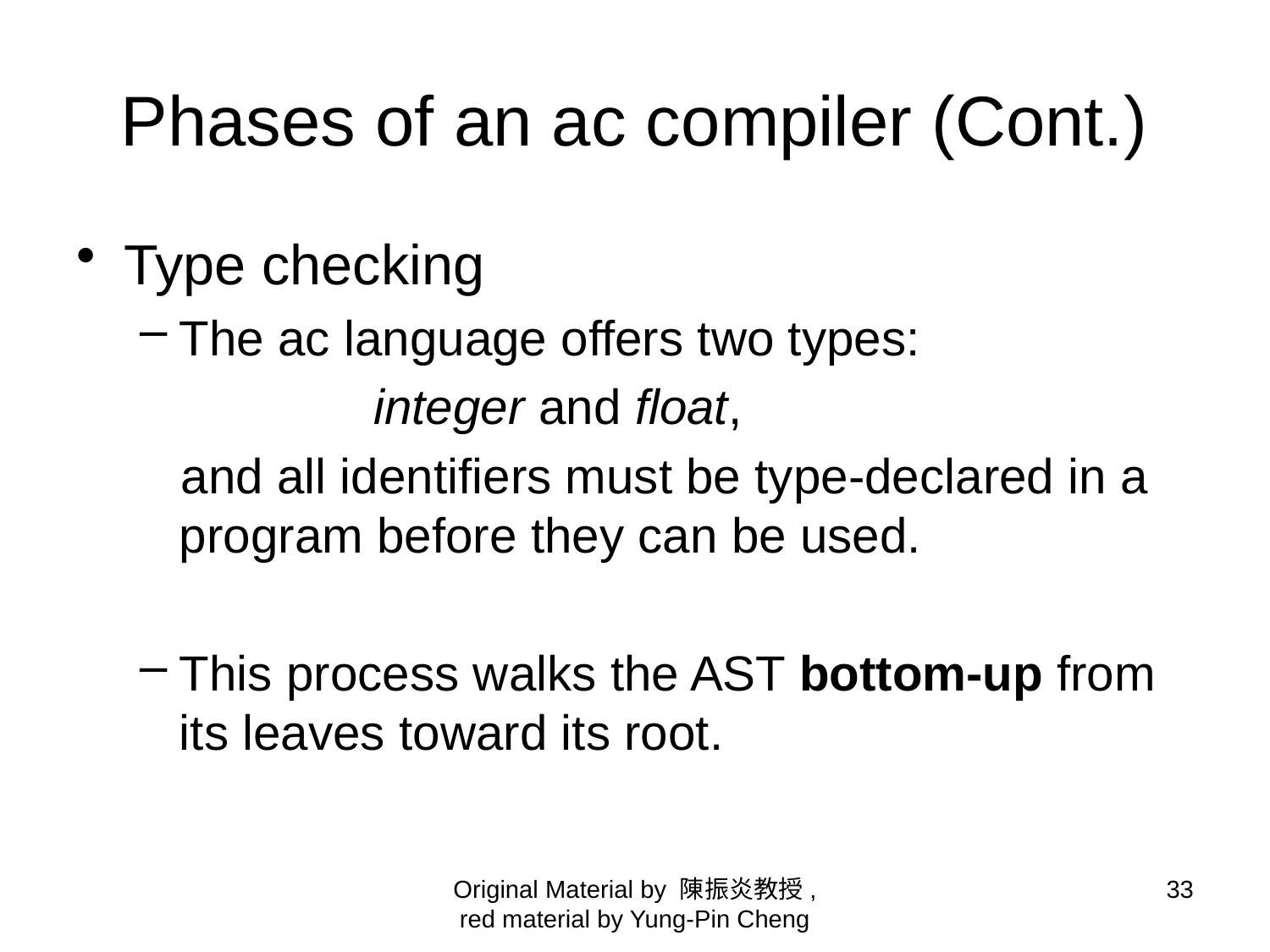

# Phases of an ac compiler (Cont.)
Type checking
The ac language offers two types:
                 integer and float,
   and all identifiers must be type-declared in a program before they can be used.

This process walks the AST bottom-up from its leaves toward its root.

Original Material by 陳振炎教授, red material by Yung-Pin Cheng
33